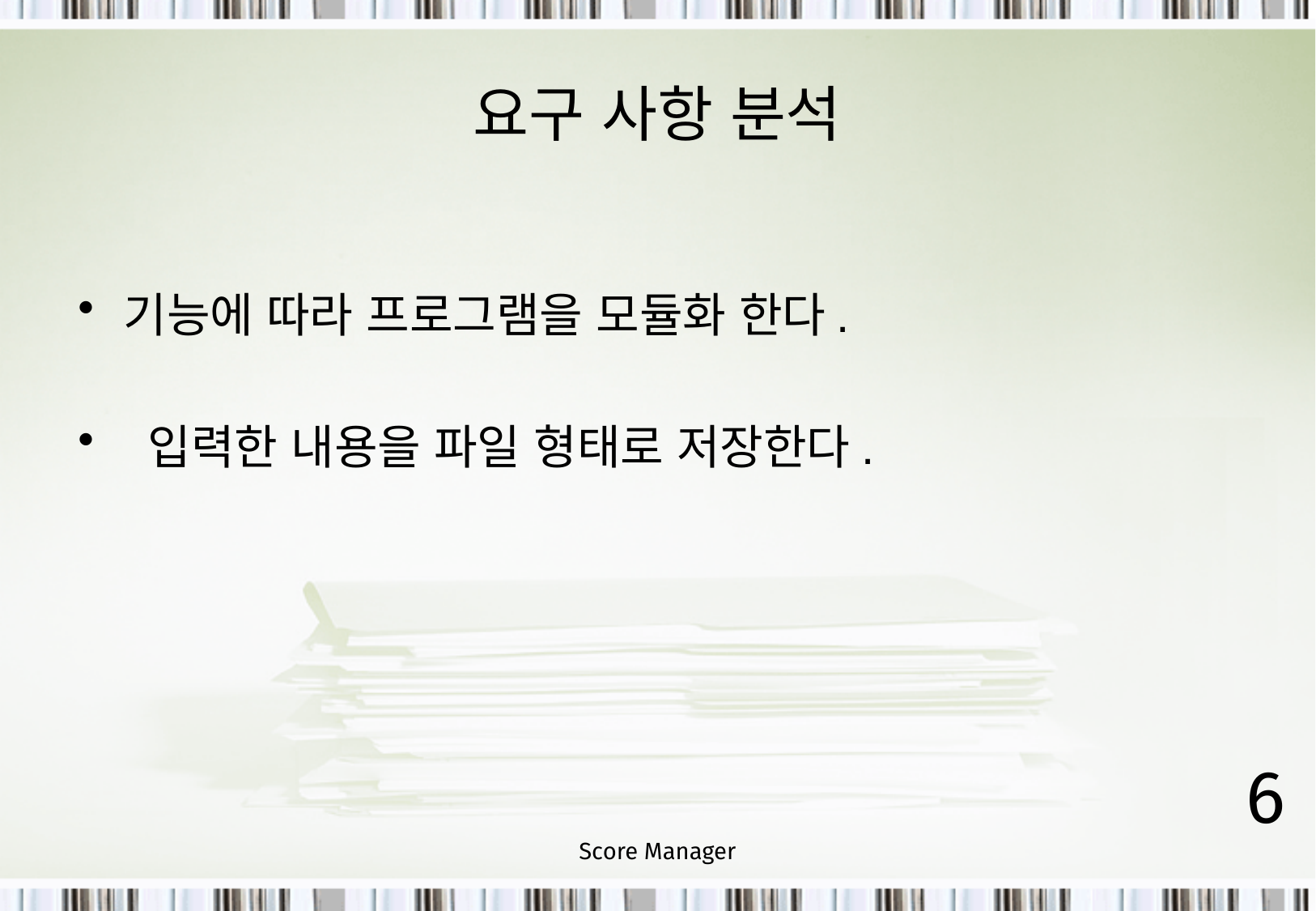

# 요구 사항 분석

기능에 따라 프로그램을 모듈화 한다.

 입력한 내용을 파일 형태로 저장한다.

6
Score Manager